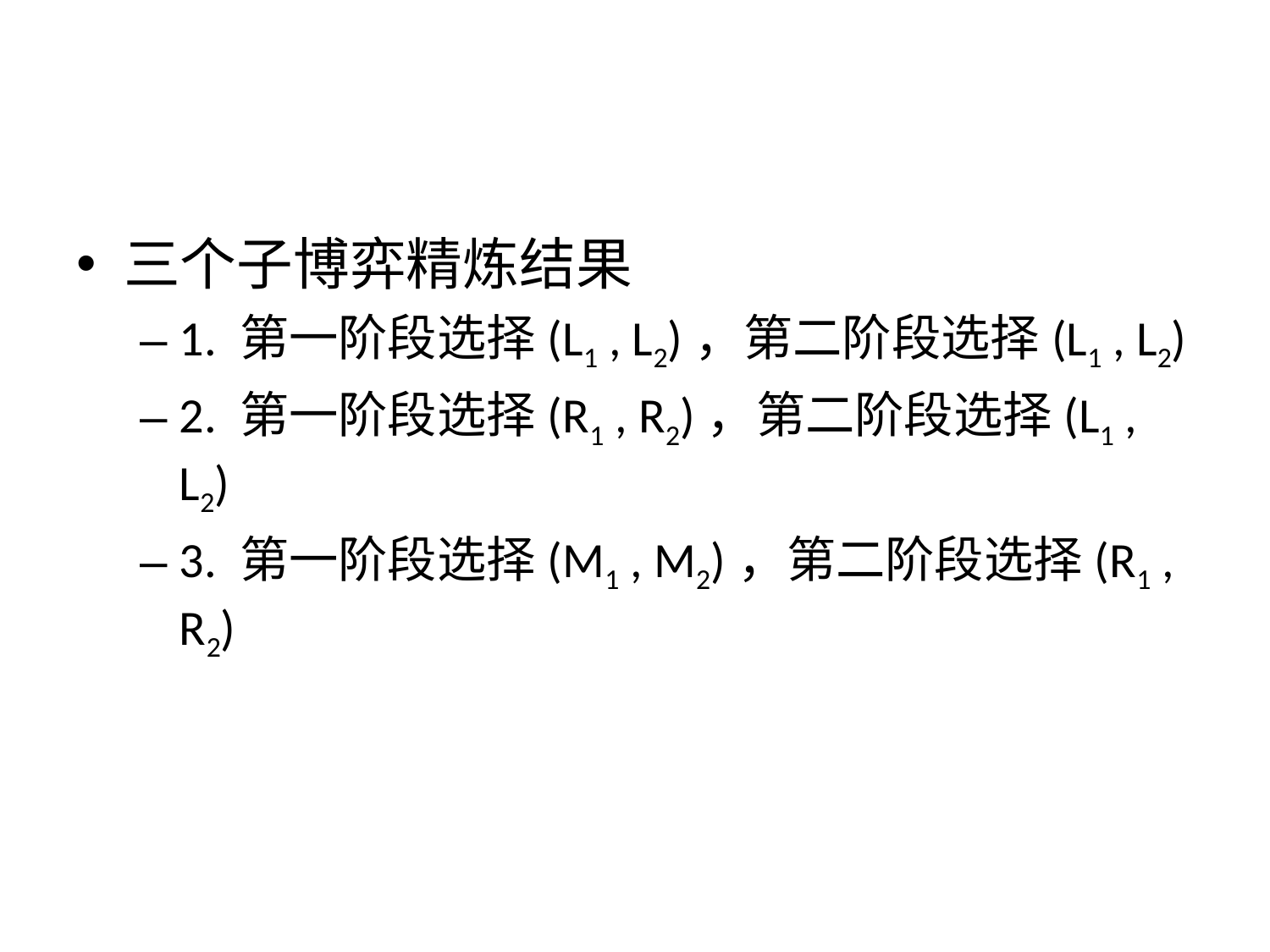

三个子博弈精炼结果
1. 第一阶段选择(L1 , L2)，第二阶段选择(L1 , L2)
2. 第一阶段选择(R1 , R2)，第二阶段选择(L1 , L2)
3. 第一阶段选择(M1 , M2)，第二阶段选择(R1 , R2)